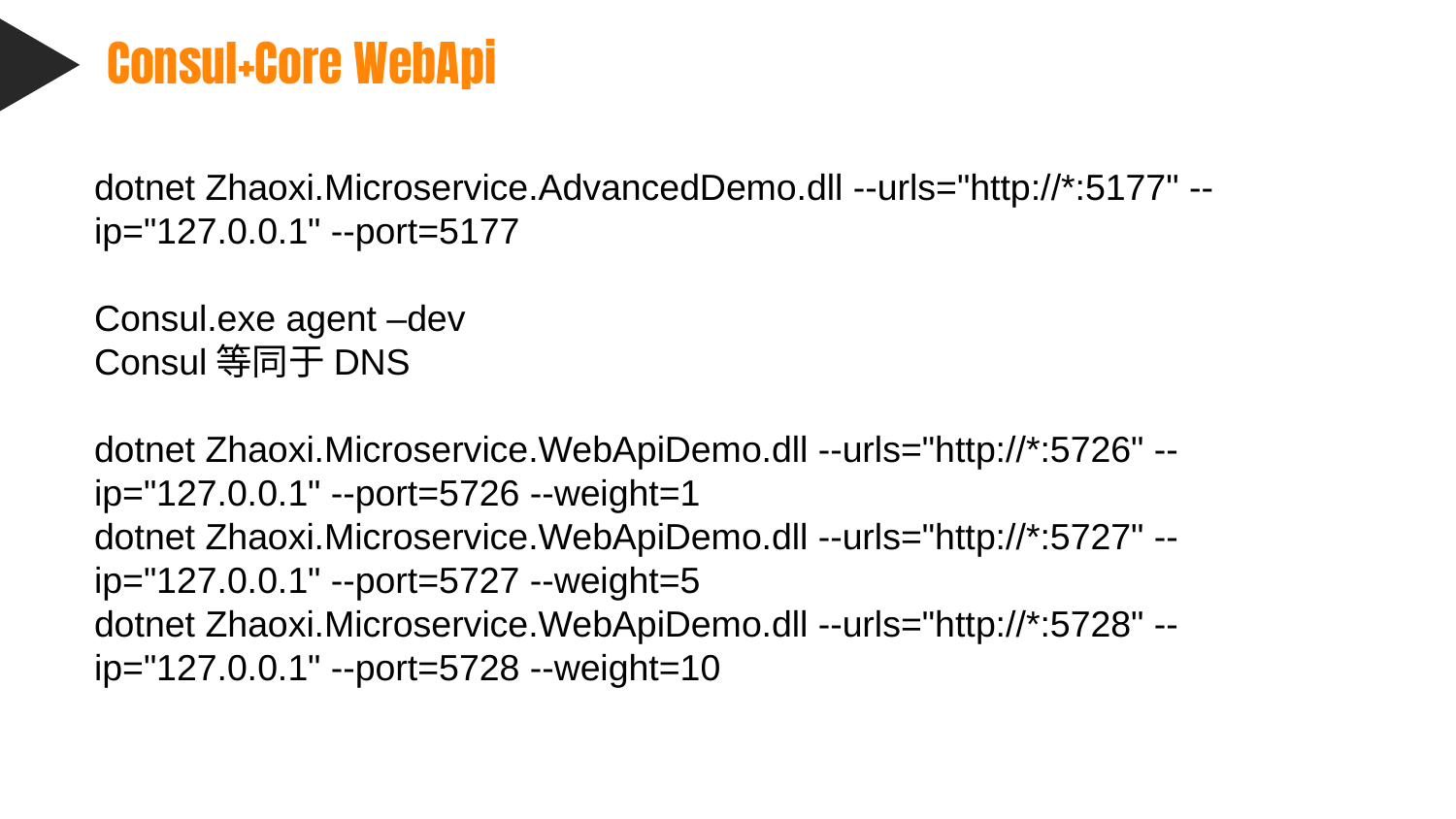

Consul+Core WebApi
dotnet Zhaoxi.Microservice.AdvancedDemo.dll --urls="http://*:5177" --ip="127.0.0.1" --port=5177

Consul.exe agent –dev
Consul等同于DNS

dotnet Zhaoxi.Microservice.WebApiDemo.dll --urls="http://*:5726" --ip="127.0.0.1" --port=5726 --weight=1
dotnet Zhaoxi.Microservice.WebApiDemo.dll --urls="http://*:5727" --ip="127.0.0.1" --port=5727 --weight=5
dotnet Zhaoxi.Microservice.WebApiDemo.dll --urls="http://*:5728" --ip="127.0.0.1" --port=5728 --weight=10